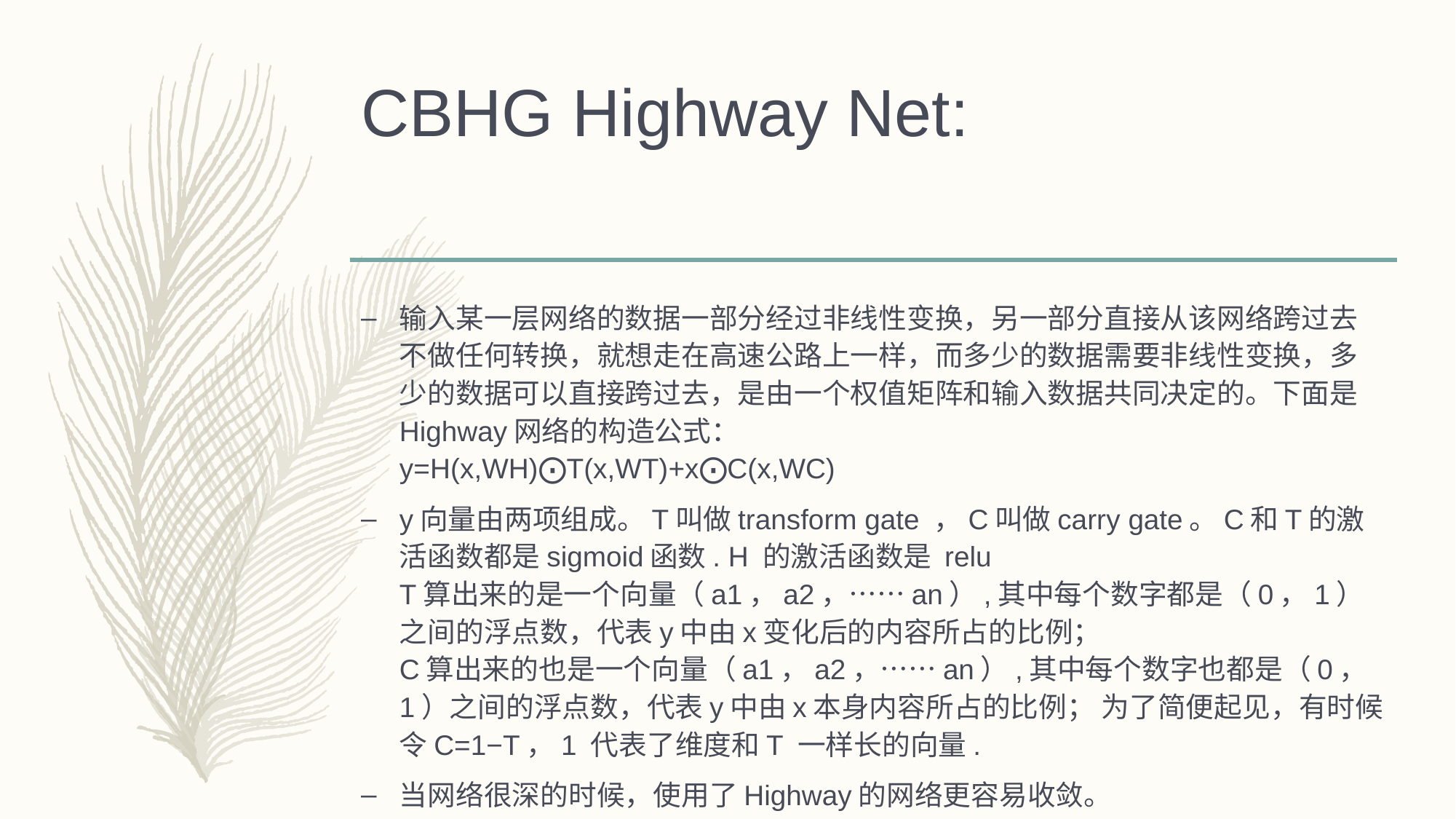

# CBHG Highway Net:
输入某一层网络的数据一部分经过非线性变换，另一部分直接从该网络跨过去不做任何转换，就想走在高速公路上一样，而多少的数据需要非线性变换，多少的数据可以直接跨过去，是由一个权值矩阵和输入数据共同决定的。下面是Highway网络的构造公式： 
y=H(x,WH)⨀T(x,WT)+x⨀C(x,WC)
y向量由两项组成。T叫做transform gate ，C叫做carry gate。C和T的激活函数都是sigmoid函数. H 的激活函数是 relu 
T算出来的是一个向量（a1，a2，……an）,其中每个数字都是（0，1）之间的浮点数，代表y中由x变化后的内容所占的比例； 
C算出来的也是一个向量（a1，a2，……an）,其中每个数字也都是（0，1）之间的浮点数，代表y中由x本身内容所占的比例； 为了简便起见，有时候令C=1−T，1 代表了维度和T 一样长的向量.
当网络很深的时候，使用了Highway的网络更容易收敛。